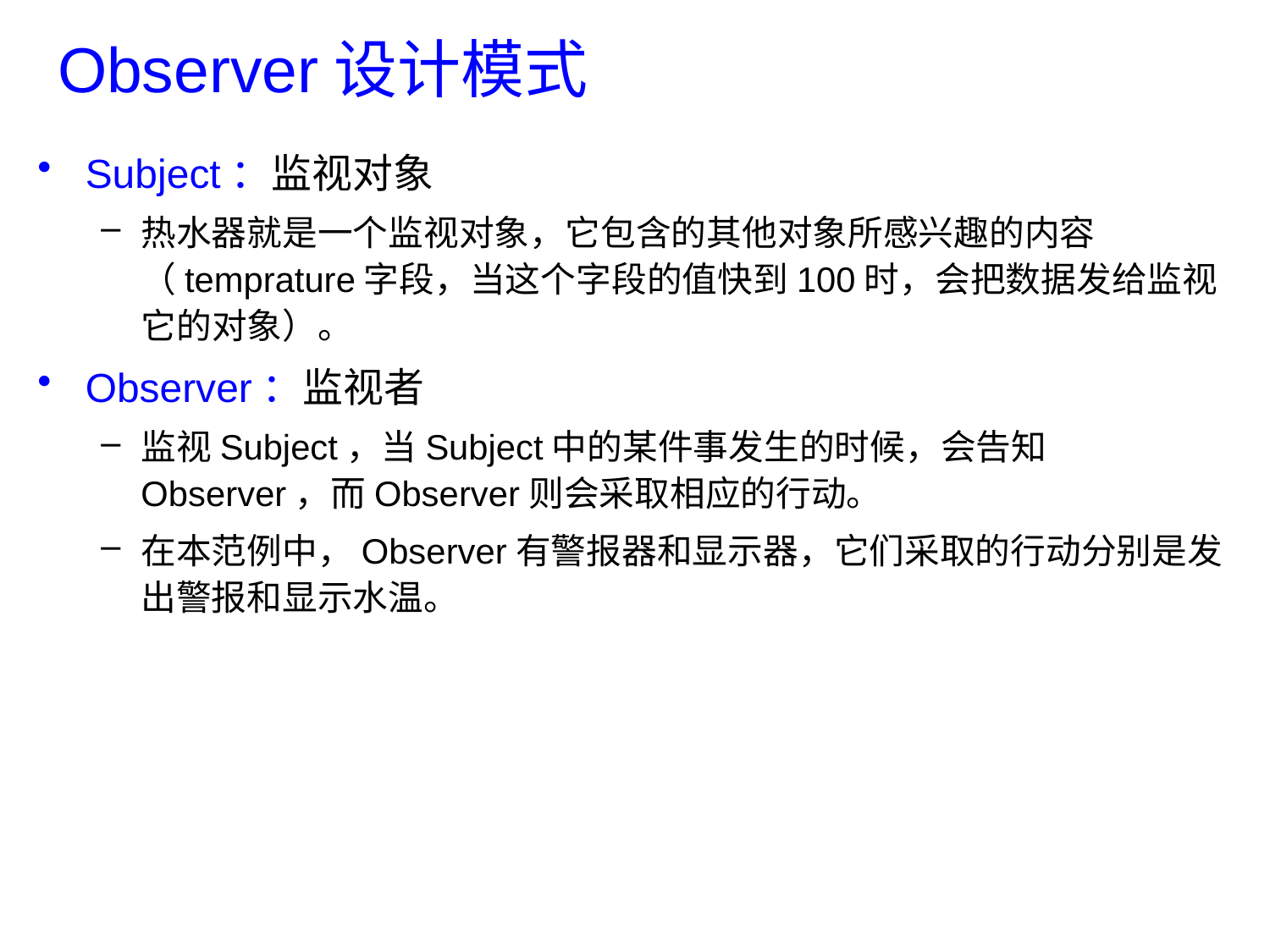

# Observer设计模式
Subject：监视对象
热水器就是一个监视对象，它包含的其他对象所感兴趣的内容（temprature字段，当这个字段的值快到100时，会把数据发给监视它的对象）。
Observer：监视者
监视Subject，当Subject中的某件事发生的时候，会告知Observer，而Observer则会采取相应的行动。
在本范例中，Observer有警报器和显示器，它们采取的行动分别是发出警报和显示水温。